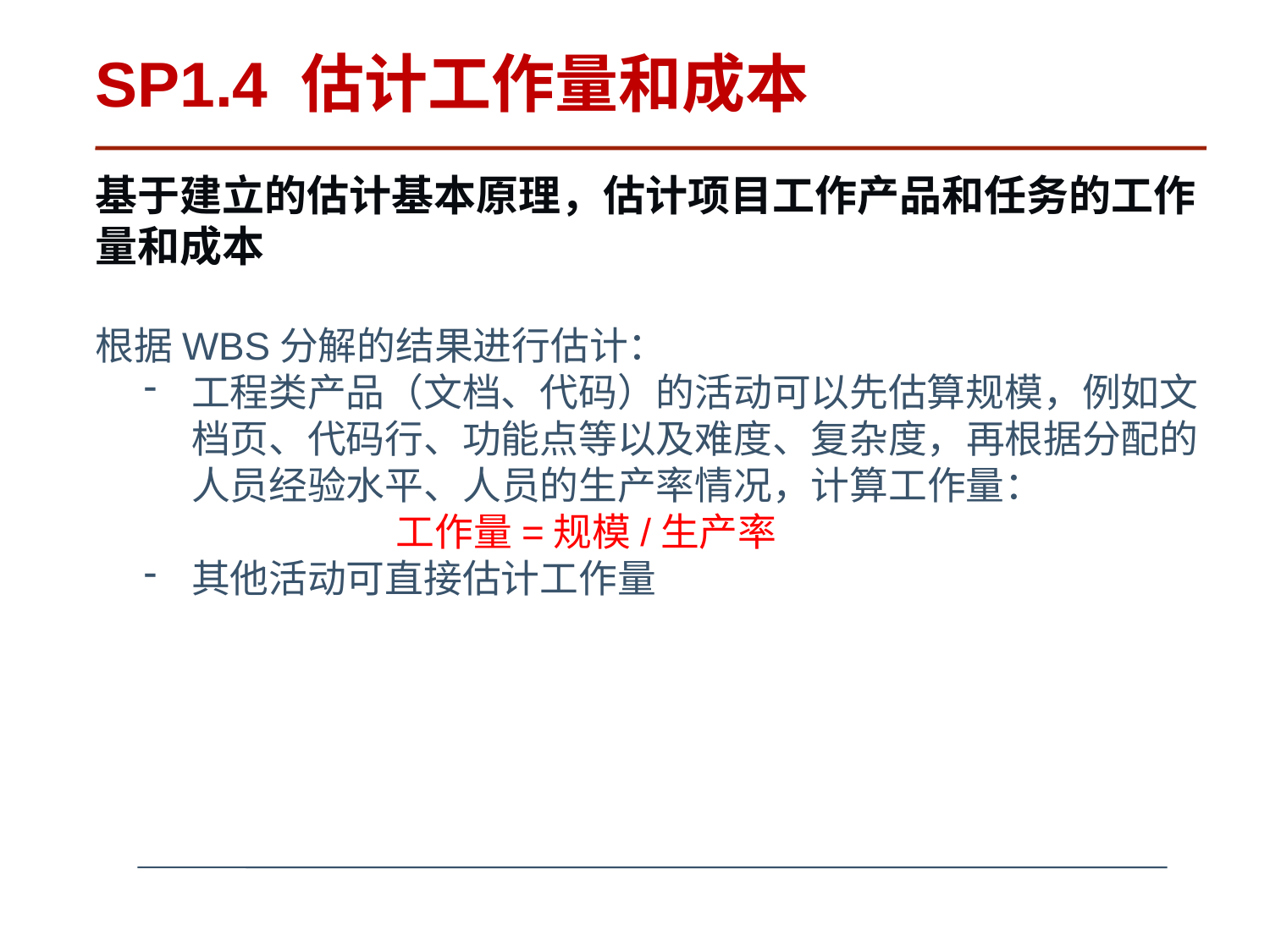

# SP1.4 估计工作量和成本
基于建立的估计基本原理，估计项目工作产品和任务的工作量和成本

根据WBS分解的结果进行估计：
工程类产品（文档、代码）的活动可以先估算规模，例如文档页、代码行、功能点等以及难度、复杂度，再根据分配的人员经验水平、人员的生产率情况，计算工作量：
                            工作量=规模/生产率
其他活动可直接估计工作量